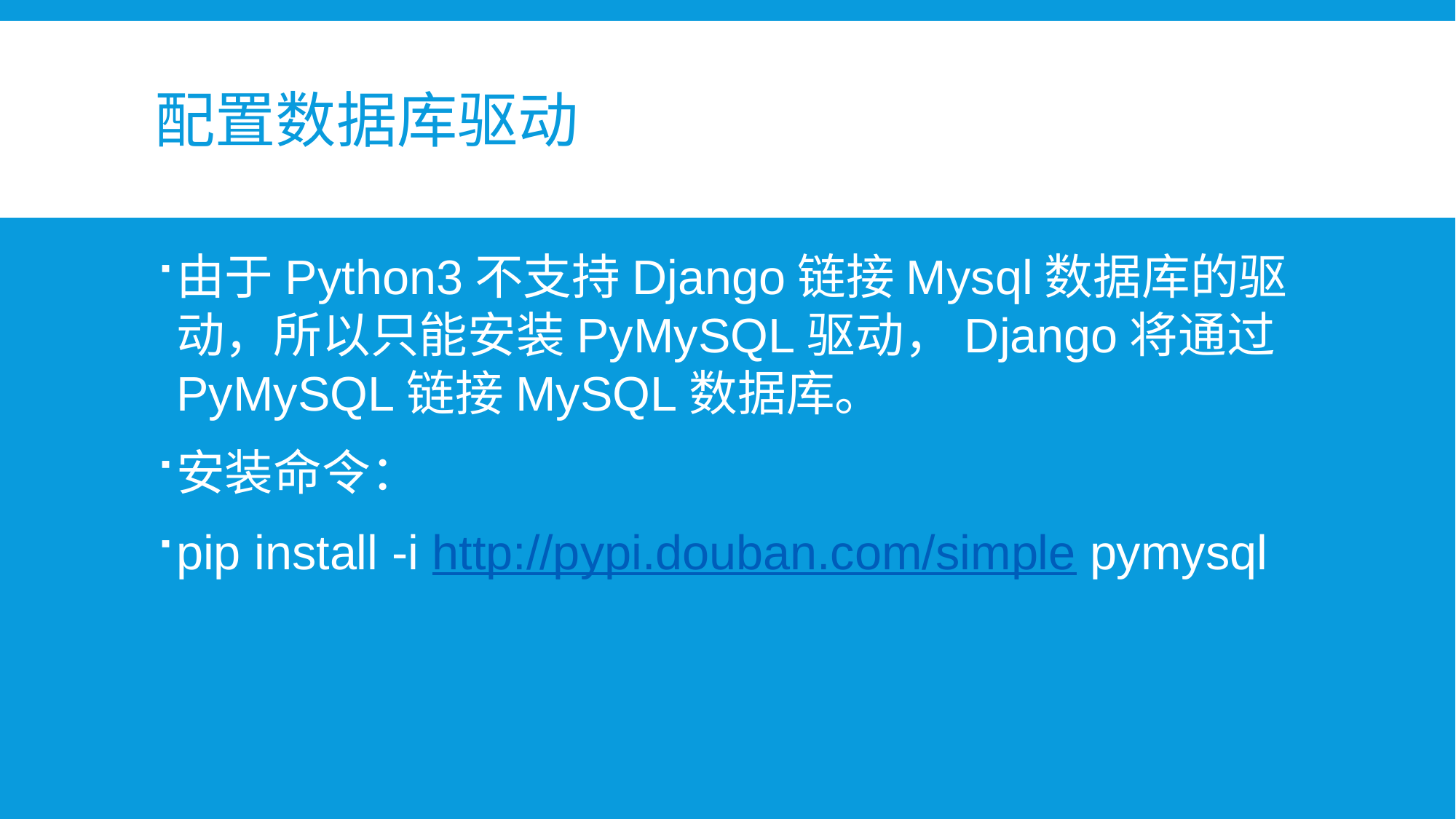

# 配置数据库驱动
由于Python3不支持Django链接Mysql数据库的驱动，所以只能安装PyMySQL驱动，Django将通过PyMySQL链接MySQL数据库。
安装命令：
pip install -i http://pypi.douban.com/simple pymysql